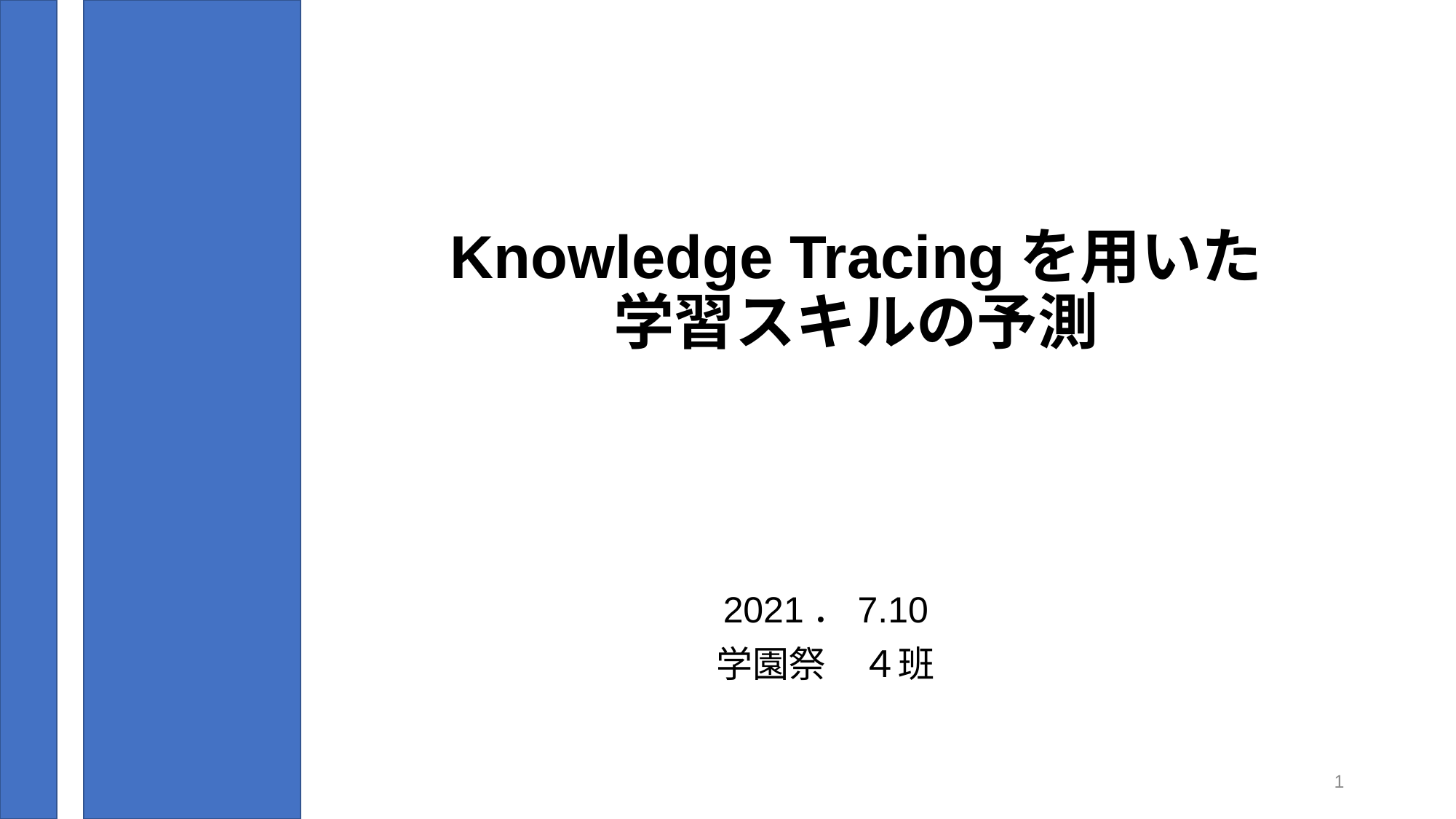

# Knowledge Tracingを用いた 学習スキルの予測
2021．7.10
学園祭　４班
1